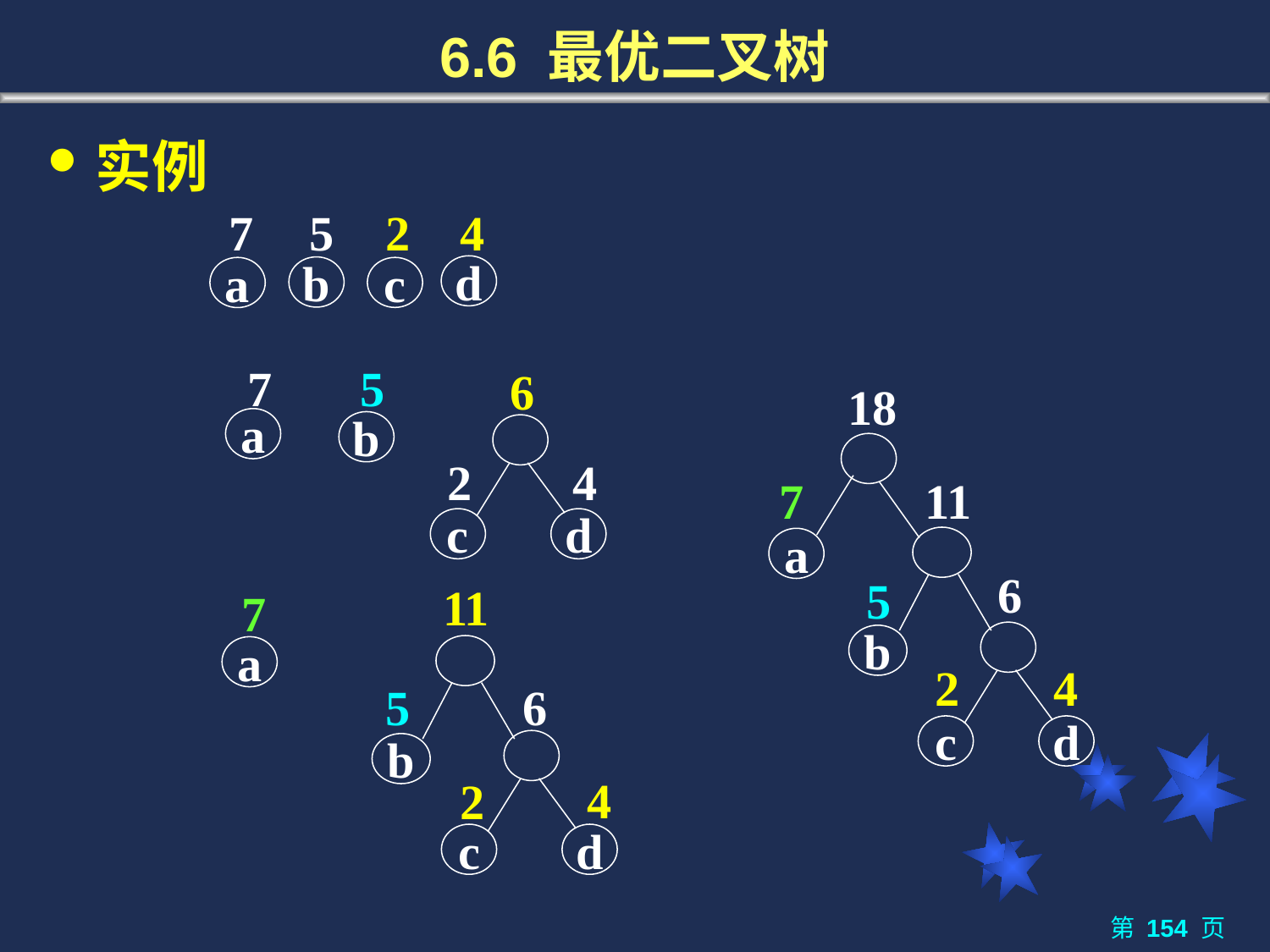

# 6.6 最优二叉树
实例
7
a
5
b
4
d
2
c
7
a
5
b
6

2
c
4
d

18

7
a
11

6

2
c
4
d

5
b

11

5
b
6

2
c
4
d

7
a
第 154 页